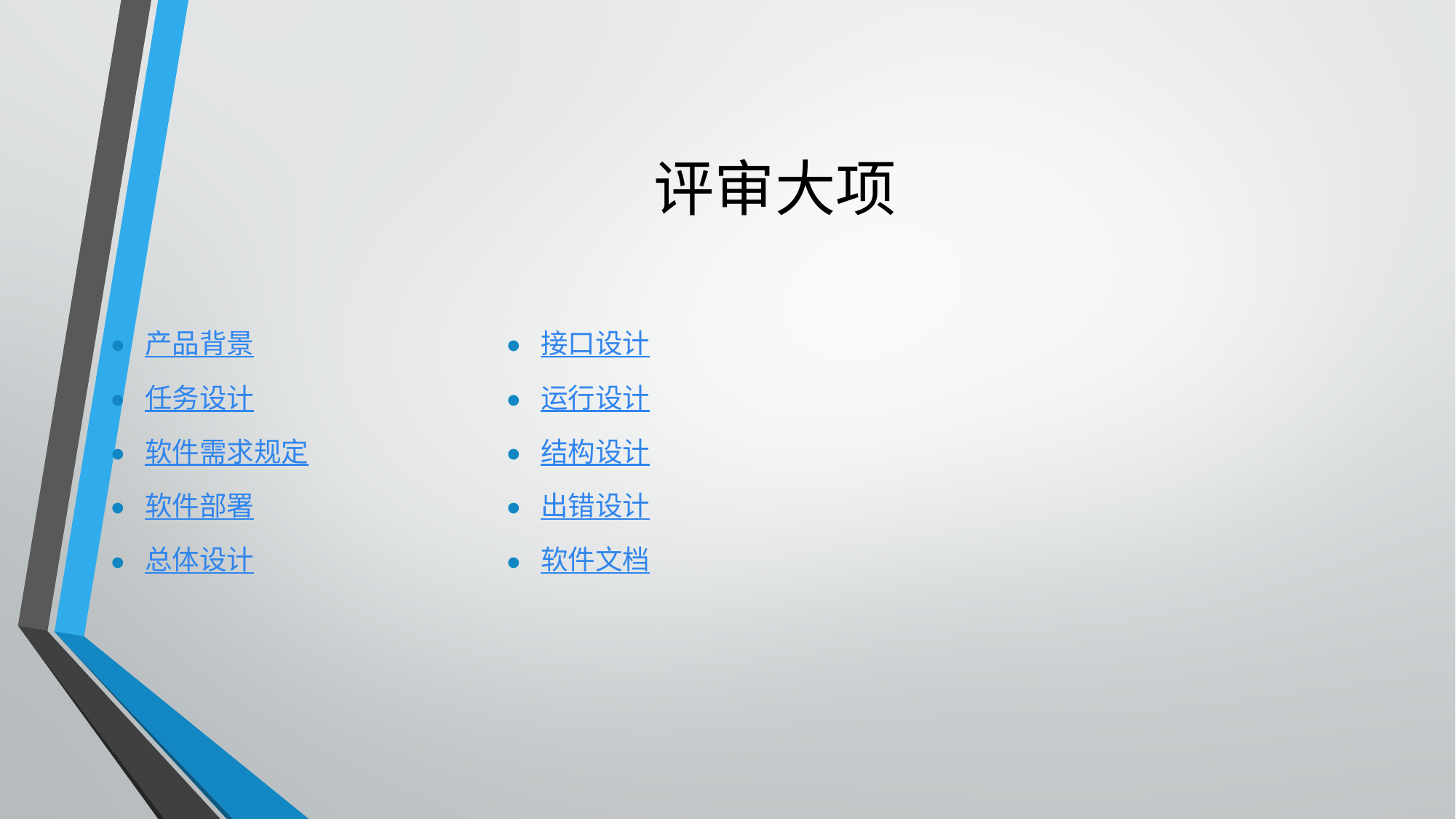

# 评审大项
产品背景
任务设计
软件需求规定
软件部署
总体设计

接口设计
运行设计
结构设计
出错设计
软件文档